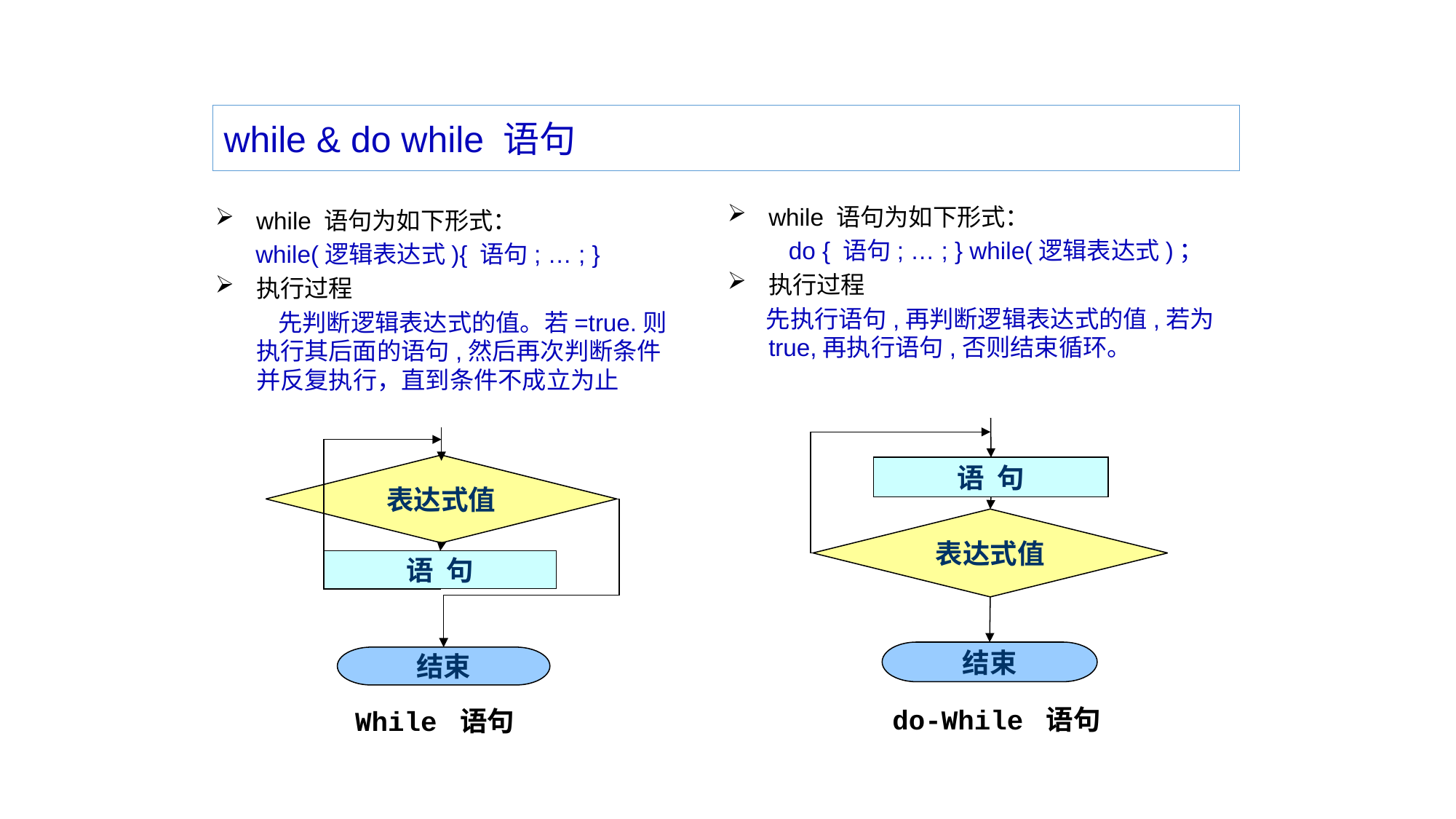

while & do while 语句
while 语句为如下形式：
	   do { 语句; … ; } while(逻辑表达式)；
执行过程
      先执行语句,再判断逻辑表达式的值,若为true,再执行语句,否则结束循环。

while 语句为如下形式：
      while(逻辑表达式){ 语句; … ; }
执行过程
	   先判断逻辑表达式的值。若=true.则执行其后面的语句,然后再次判断条件并反复执行，直到条件不成立为止

语  句
表达式值
结束
do-While 语句

表达式值
语  句
结束
While 语句